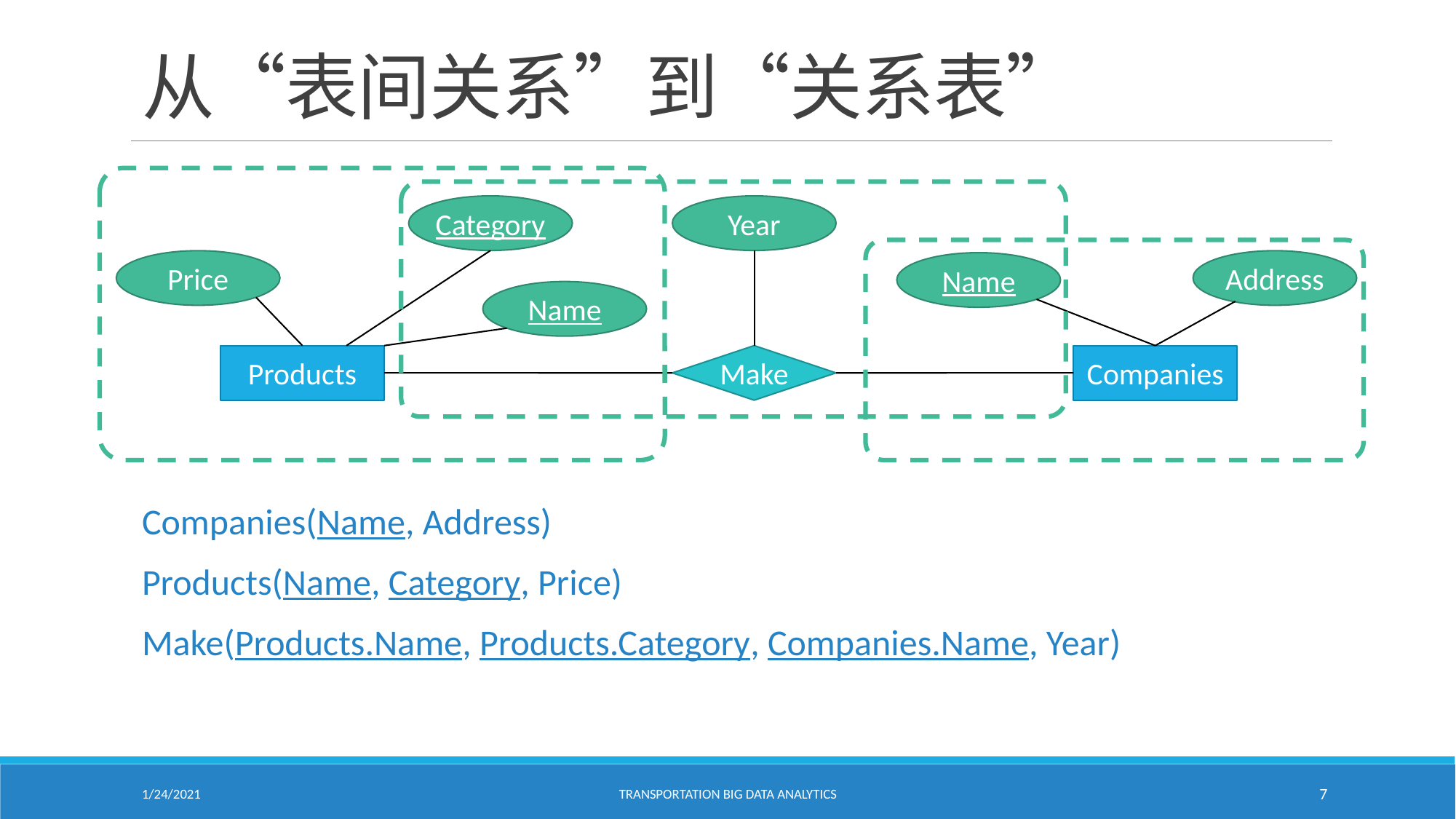

# 从“表间关系”到“关系表”

Category
Year

Price
Address
Name
Name
Products
Make
Companies
Companies(Name, Address)
Products(Name, Category, Price)
Make(Products.Name, Products.Category, Companies.Name, Year)
1/24/2021
Transportation Big Data Analytics
7